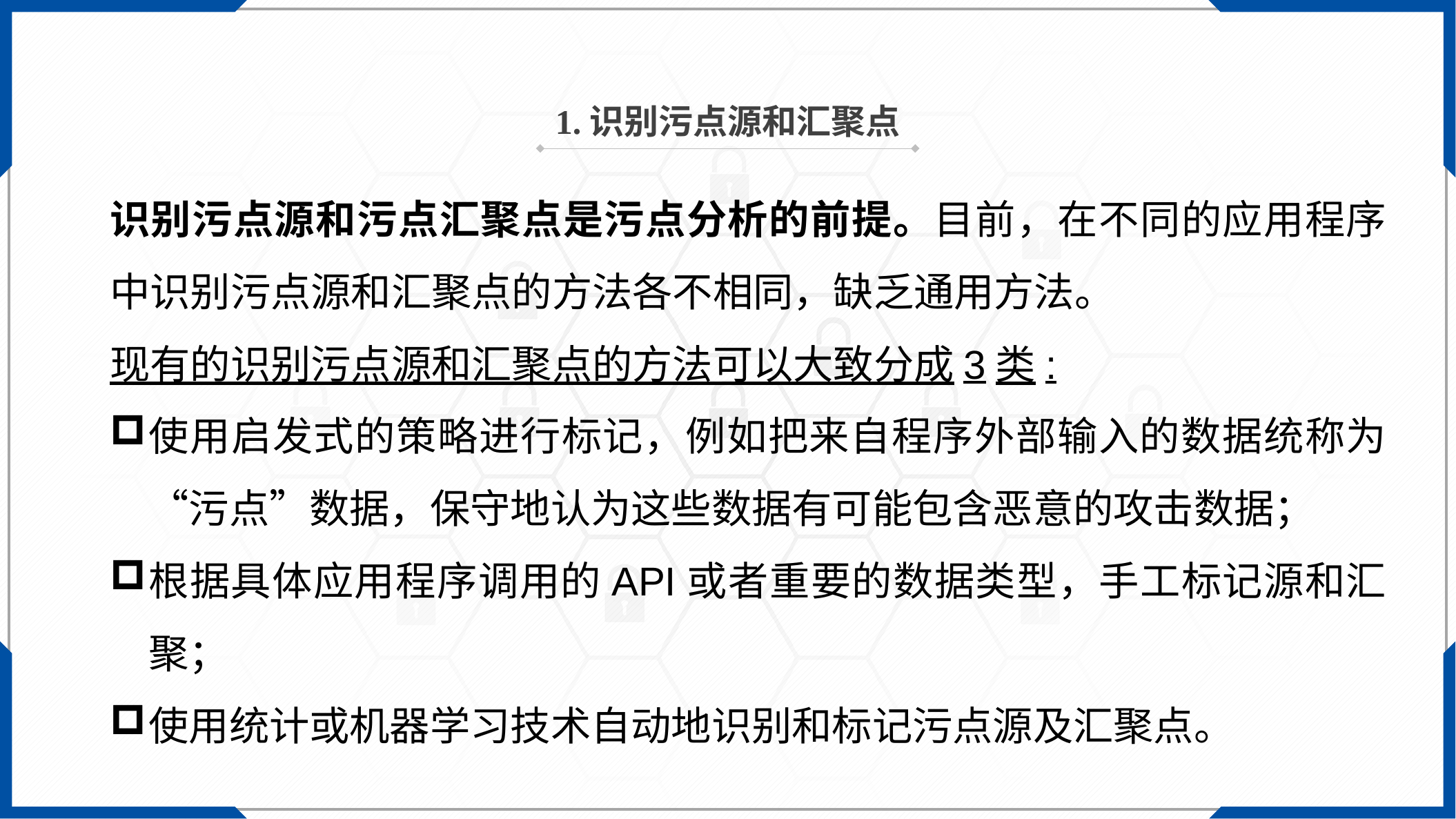

1.识别污点源和汇聚点
识别污点源和污点汇聚点是污点分析的前提。目前，在不同的应用程序中识别污点源和汇聚点的方法各不相同，缺乏通用方法。
现有的识别污点源和汇聚点的方法可以大致分成3类:
使用启发式的策略进行标记，例如把来自程序外部输入的数据统称为“污点”数据，保守地认为这些数据有可能包含恶意的攻击数据；
根据具体应用程序调用的API或者重要的数据类型，手工标记源和汇聚；
使用统计或机器学习技术自动地识别和标记污点源及汇聚点。